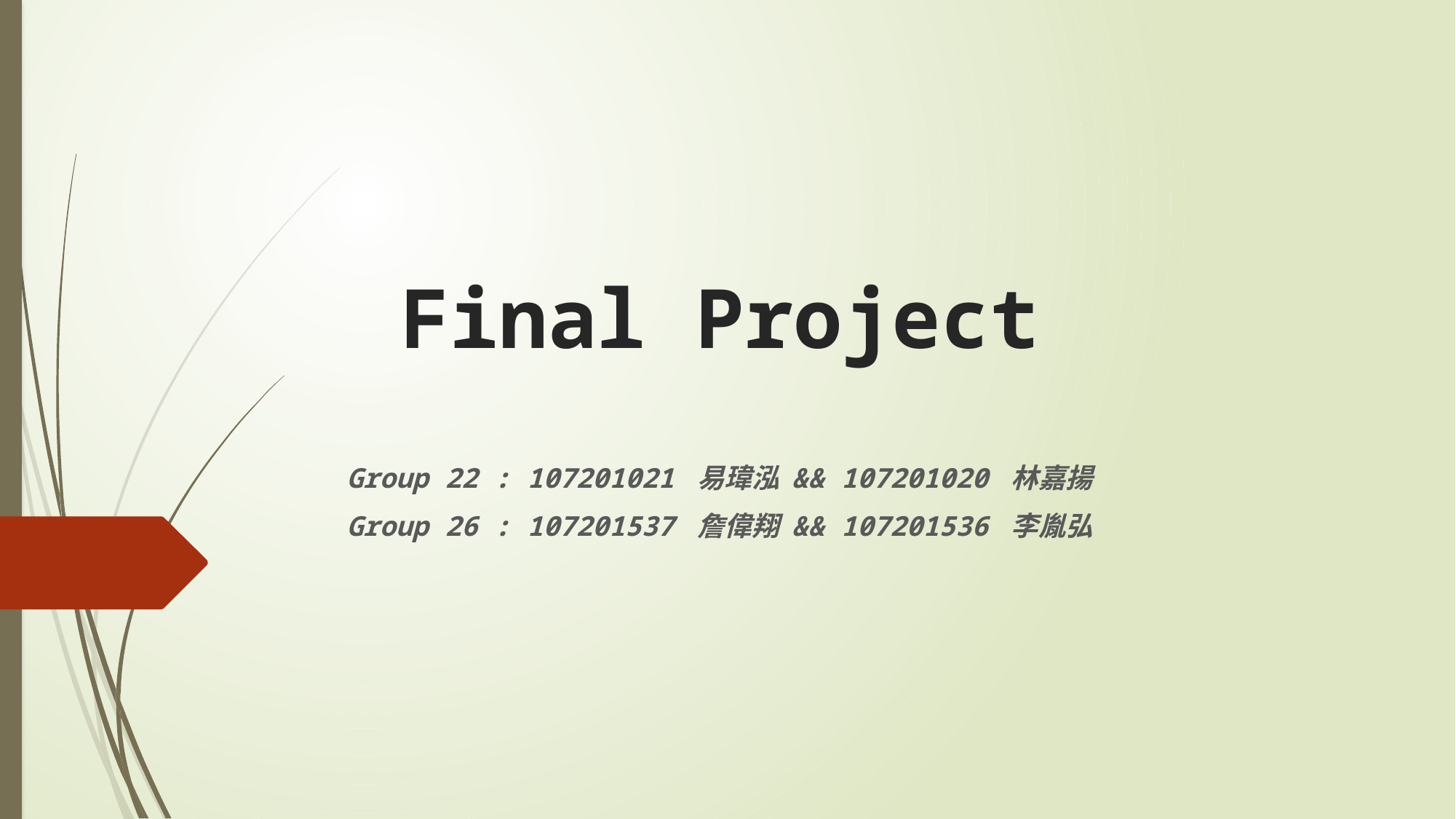

# Final Project
Group 22 : 107201021 易瑋泓 && 107201020 林嘉揚
Group 26 : 107201537 詹偉翔 && 107201536 李胤弘